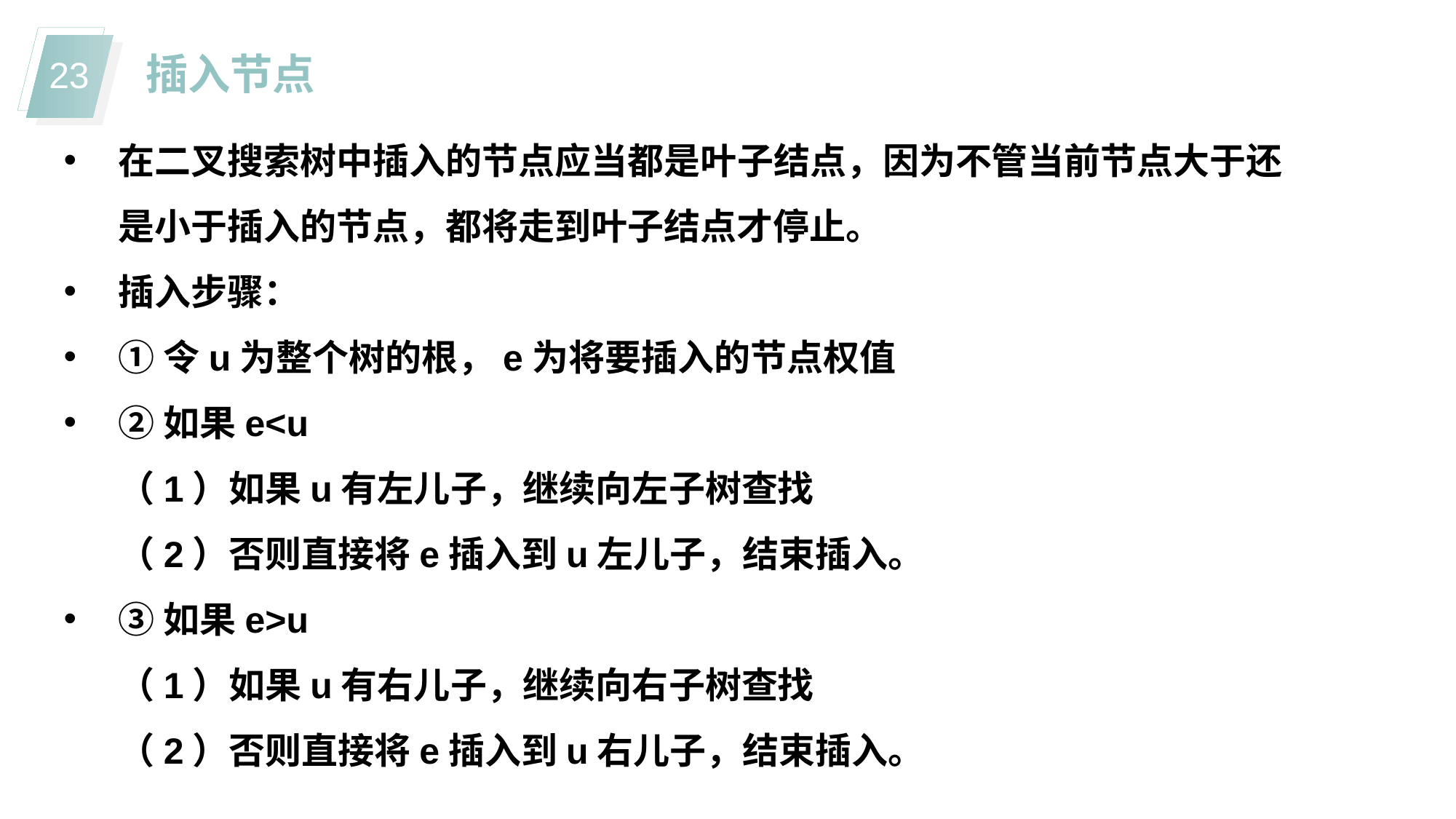

插入节点
在二叉搜索树中插入的节点应当都是叶子结点，因为不管当前节点大于还是小于插入的节点，都将走到叶子结点才停止。
插入步骤：
①令u为整个树的根，e为将要插入的节点权值
②如果e<u
（1）如果u有左儿子，继续向左子树查找
（2）否则直接将e插入到u左儿子，结束插入。
③如果e>u
（1）如果u有右儿子，继续向右子树查找
（2）否则直接将e插入到u右儿子，结束插入。